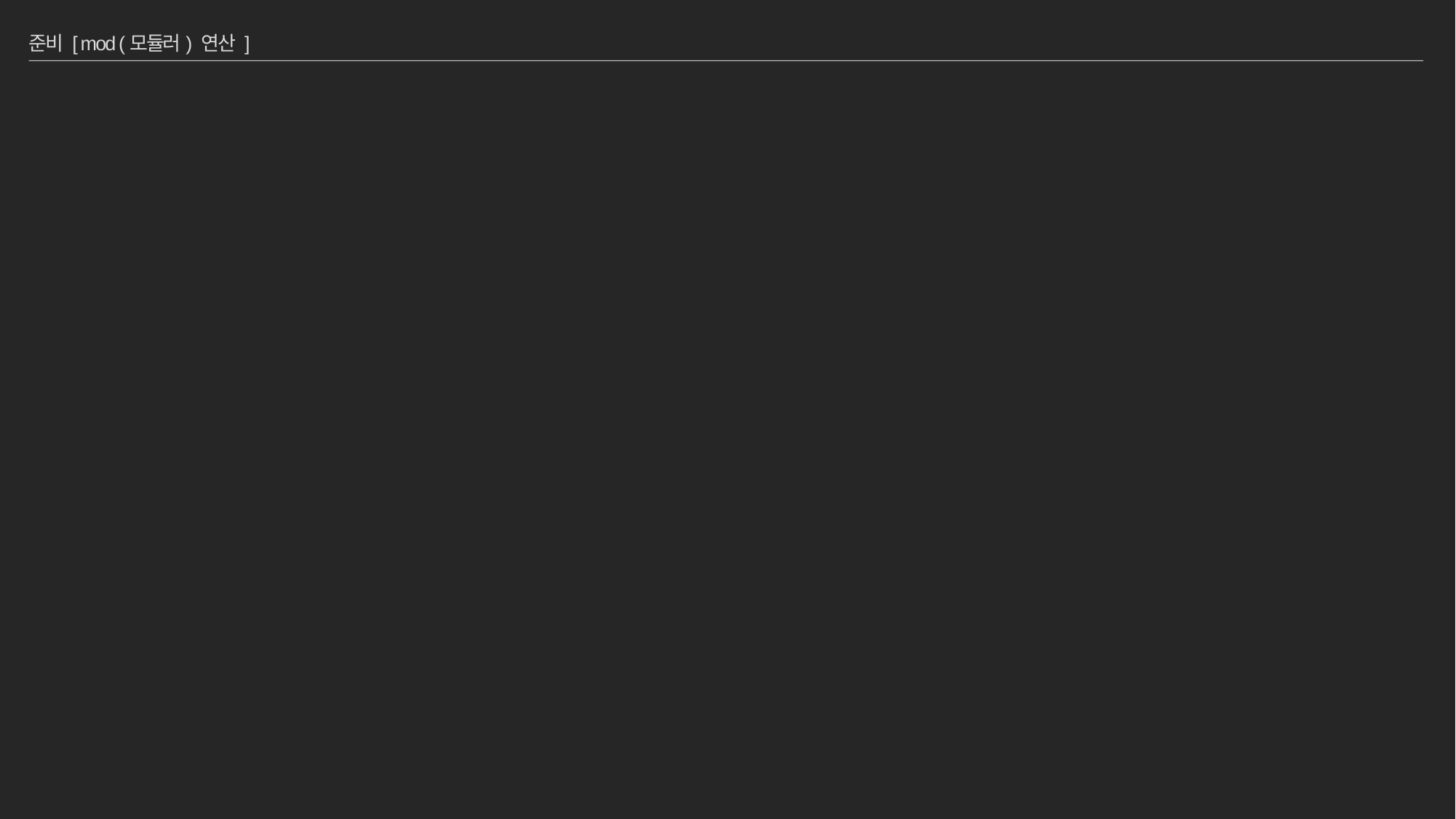

# 준비 [ mod (모듈러) 연산 ]